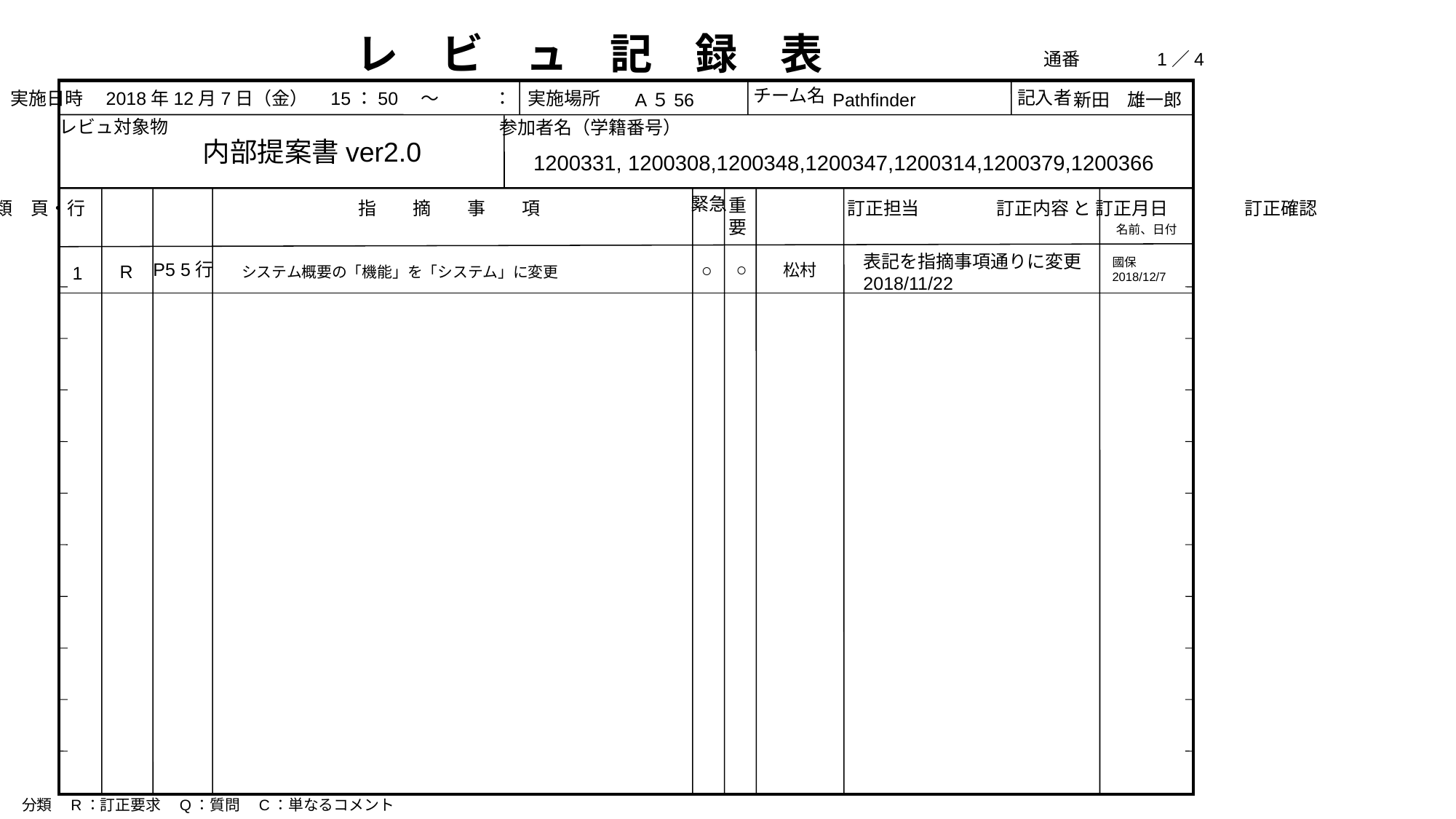

レ　ビ　ュ　記　録　表
通番　　　　1／4
チーム名

記入者
実施日時　2018年12月7日（金）　15：50　～　　　：
実施場所
レビュ対象物
参加者名（学籍番号）

緊急

重要

番号　分類　頁・行　　　　　　　　　　　　　　　指　　摘　　事　　項　　　　　　　　　　　　             　　訂正担当　　　 　訂正内容 と 訂正月日　 　　　訂正確認
名前、日付

分類　R：訂正要求　Q：質問　C：単なるコメント
A５56
Pathfinder
新田　雄一郎
内部提案書ver2.0
1200331, 1200308,1200348,1200347,1200314,1200379,1200366
表記を指摘事項通りに変更
2018/11/22
國保
2018/12/7
○
P5 5行
○
松村
R
1
システム概要の「機能」を「システム」に変更